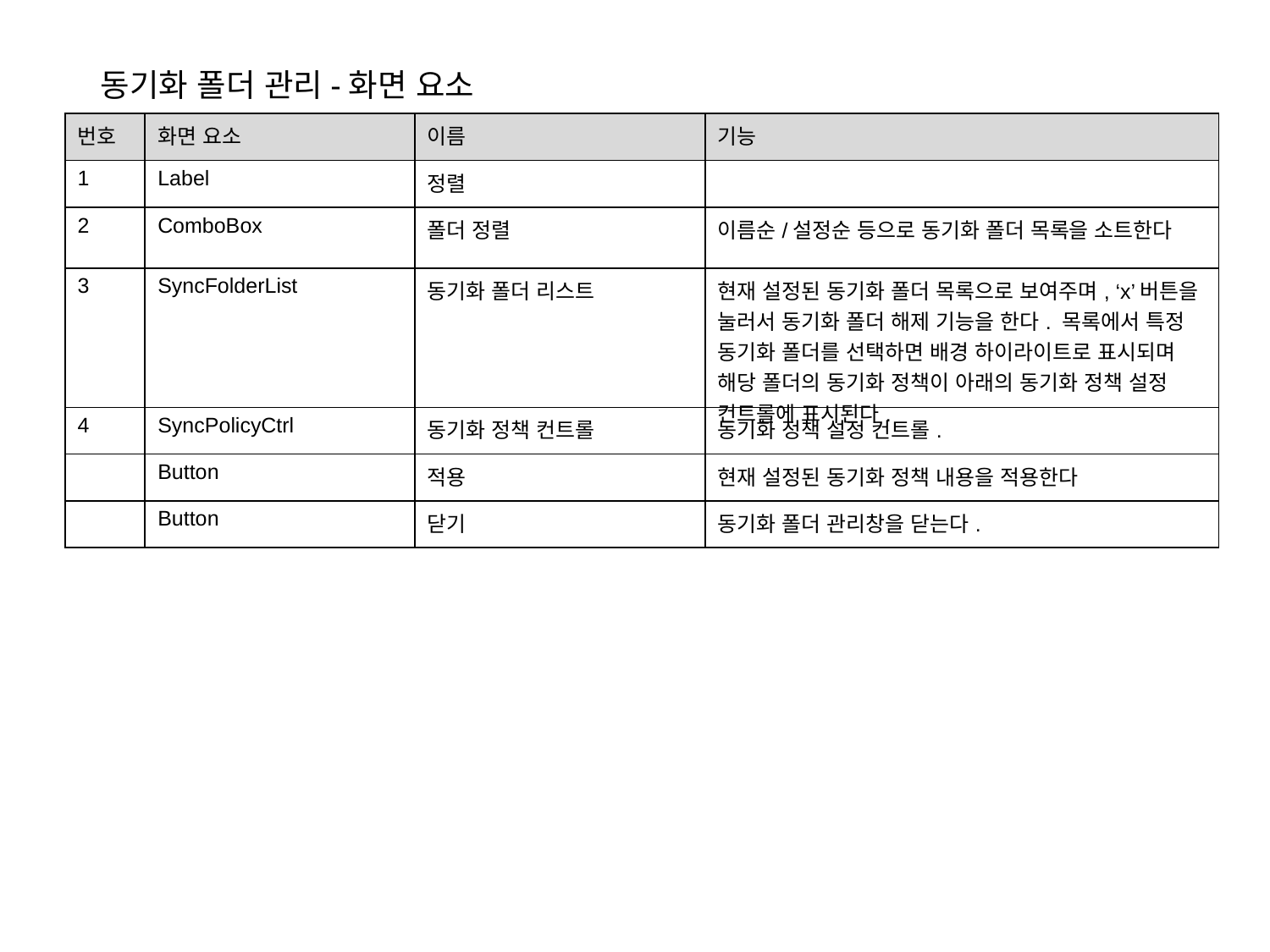

동기화 폴더 관리-화면 요소
| 번호 | 화면 요소 | 이름 | 기능 |
| --- | --- | --- | --- |
| 1 | Label | 정렬 |  |
| 2 | ComboBox | 폴더 정렬 | 이름순/설정순 등으로 동기화 폴더 목록을 소트한다 |
| 3 | SyncFolderList | 동기화 폴더 리스트 | 현재 설정된 동기화 폴더 목록으로 보여주며, ‘x’버튼을 눌러서 동기화 폴더 해제 기능을 한다. 목록에서 특정 동기화 폴더를 선택하면 배경 하이라이트로 표시되며 해당 폴더의 동기화 정책이 아래의 동기화 정책 설정 컨트롤에 표시된다. |
| 4 | SyncPolicyCtrl | 동기화 정책 컨트롤 | 동기화 정책 설정 컨트롤. |
|  | Button | 적용 | 현재 설정된 동기화 정책 내용을 적용한다 |
|  | Button | 닫기 | 동기화 폴더 관리창을 닫는다. |